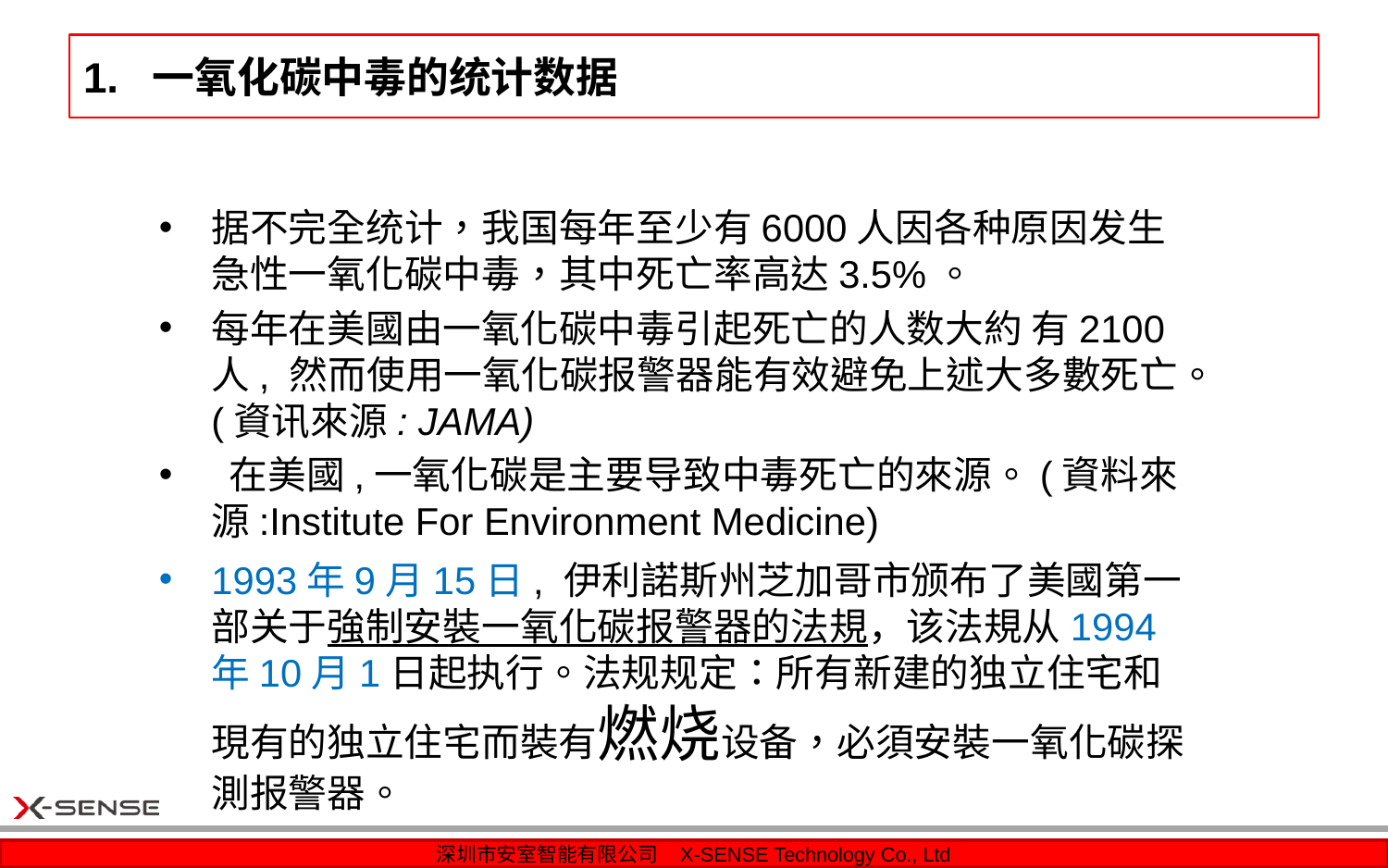

1.  一氧化碳中毒的统计数据
据不完全统计，我国每年至少有6000人因各种原因发生急性一氧化碳中毒，其中死亡率高达3.5%。
每年在美國由一氧化碳中毒引起死亡的人数大約 有2100人, 然而使用一氧化碳报警器能有效避免上述大多數死亡。(資讯來源: JAMA)
 在美國,一氧化碳是主要导致中毒死亡的來源。(資料來源:Institute For Environment Medicine)
1993年9月15日, 伊利諾斯州芝加哥市颁布了美國第一部关于強制安裝一氧化碳报警器的法規，该法規从1994年10月1日起执行。法规规定：所有新建的独立住宅和現有的独立住宅而裝有燃烧设备，必須安裝一氧化碳探測报警器。